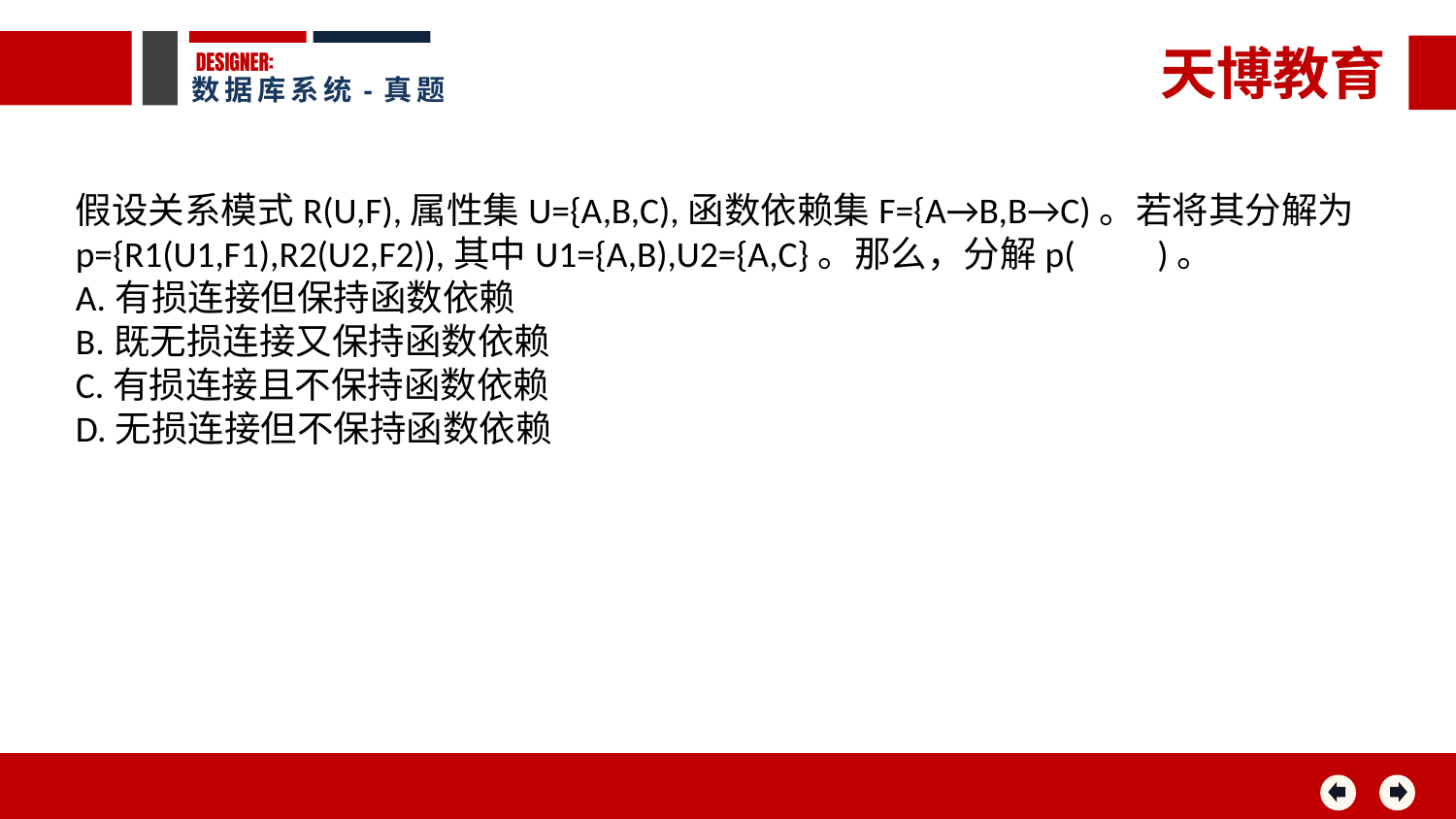

天博教育
DESIGNER:
数据库系统-真题
假设关系模式R(U,F),属性集U={A,B,C),函数依赖集F={A→B,B→C)。若将其分解为
p={R1(U1,F1),R2(U2,F2)),其中U1={A,B),U2={A,C}。那么，分解p(          )。
A.有损连接但保持函数依赖
B.既无损连接又保持函数依赖
C.有损连接且不保持函数依赖
D.无损连接但不保持函数依赖